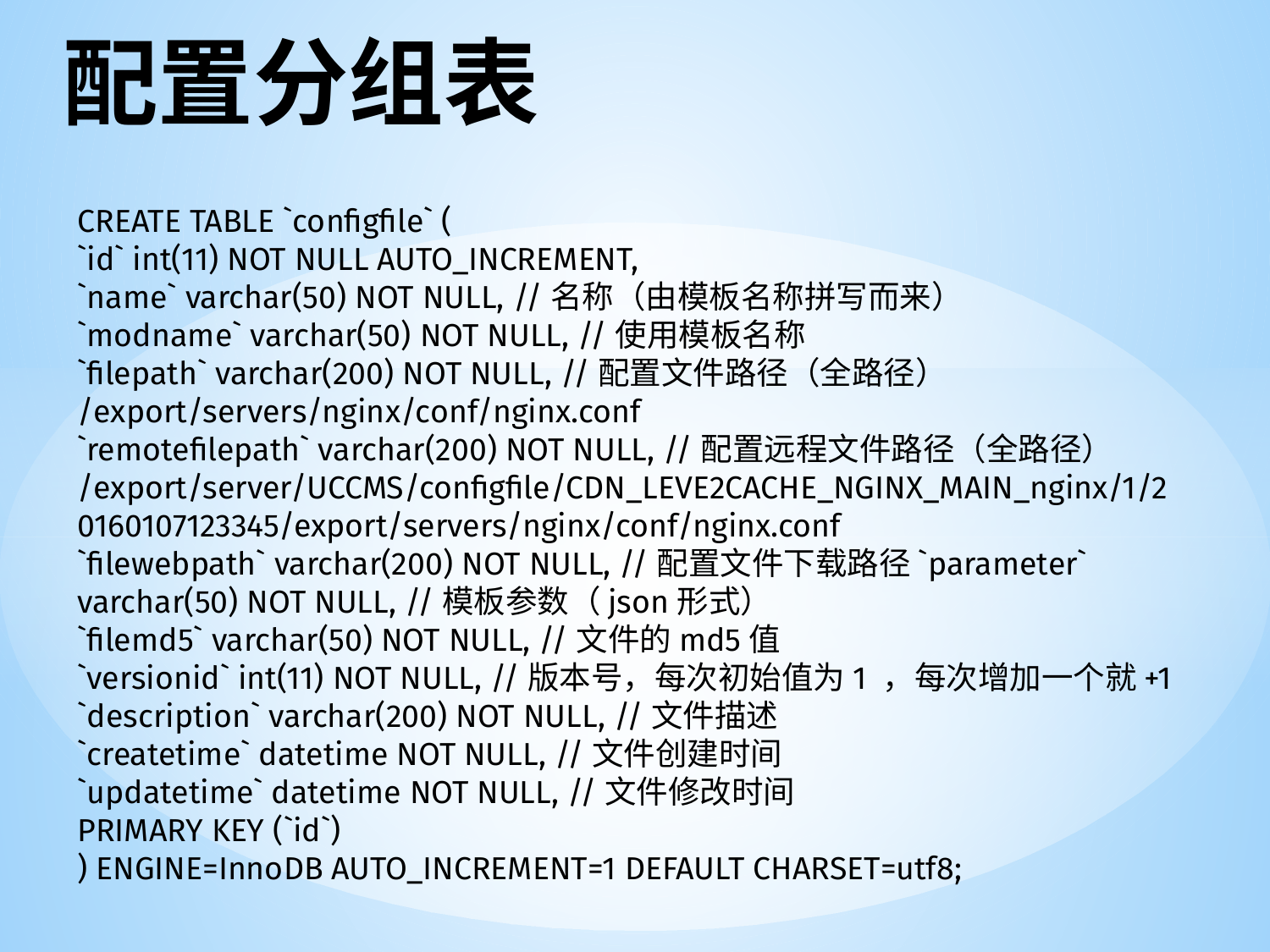

# 配置分组表

CREATE TABLE `configfile` (
`id` int(11) NOT NULL AUTO_INCREMENT, 
`name` varchar(50) NOT NULL, //名称（由模板名称拼写而来）
`modname` varchar(50) NOT NULL, //使用模板名称
`filepath` varchar(200) NOT NULL, //配置文件路径（全路径） /export/servers/nginx/conf/nginx.conf
`remotefilepath` varchar(200) NOT NULL, //配置远程文件路径（全路径） /export/server/UCCMS/configfile/CDN_LEVE2CACHE_NGINX_MAIN_nginx/1/20160107123345/export/servers/nginx/conf/nginx.conf
`filewebpath` varchar(200) NOT NULL, //配置文件下载路径`parameter` varchar(50) NOT NULL, //模板参数（json形式）
`filemd5` varchar(50) NOT NULL, //文件的md5值
`versionid` int(11) NOT NULL, //版本号，每次初始值为1 ，每次增加一个就+1
`description` varchar(200) NOT NULL, //文件描述
`createtime` datetime NOT NULL, //文件创建时间
`updatetime` datetime NOT NULL, //文件修改时间
PRIMARY KEY (`id`)
) ENGINE=InnoDB AUTO_INCREMENT=1 DEFAULT CHARSET=utf8;